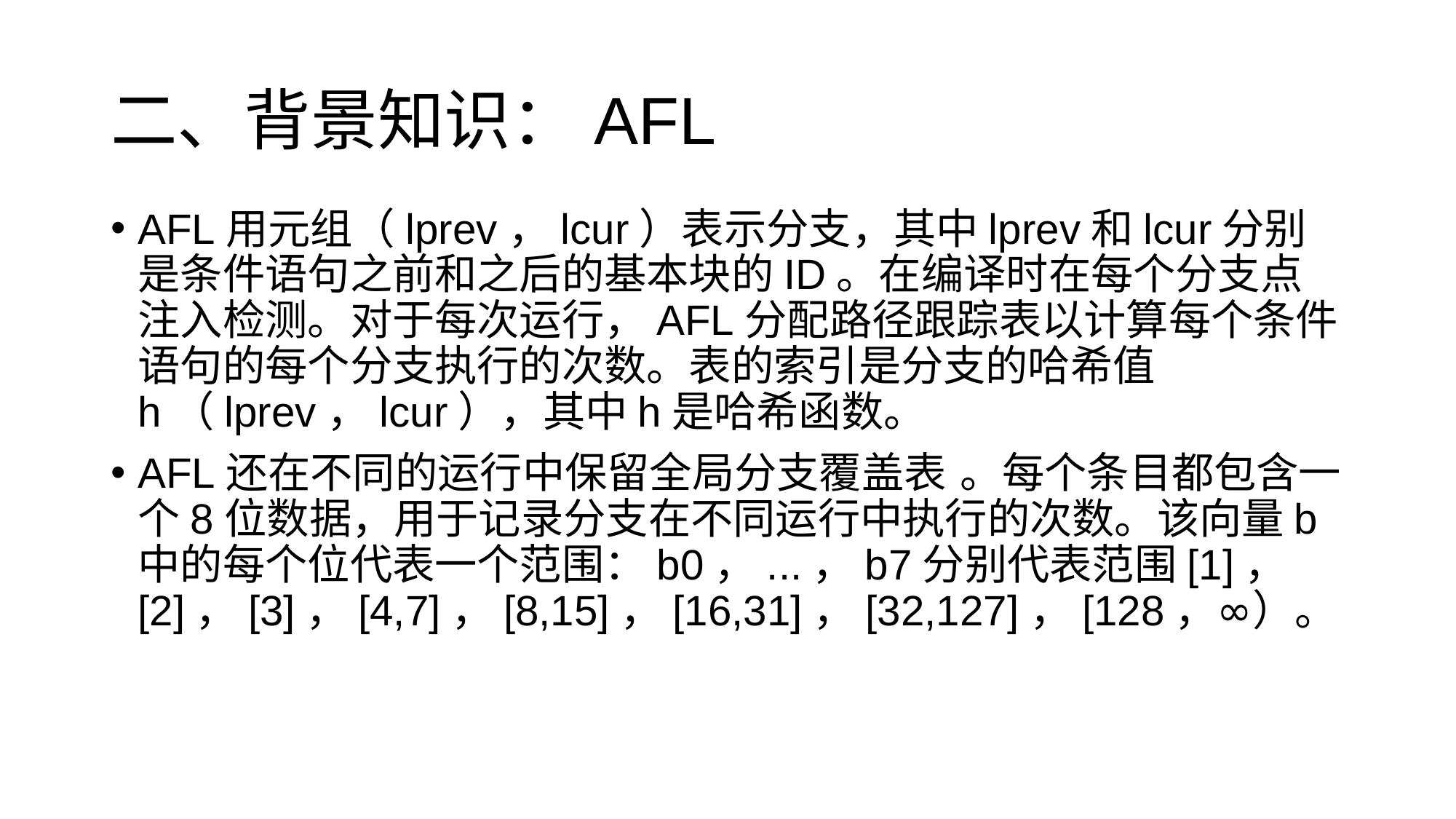

二、背景知识：AFL
AFL用元组（lprev，lcur）表示分支，其中lprev和lcur分别是条件语句之前和之后的基本块的ID。在编译时在每个分支点注入检测。对于每次运行，AFL分配路径跟踪表以计算每个条件语句的每个分支执行的次数。表的索引是分支的哈希值h（lprev，lcur），其中h是哈希函数。
AFL还在不同的运行中保留全局分支覆盖表 。每个条目都包含一个8位数据，用于记录分支在不同运行中执行的次数。该向量b中的每个位代表一个范围：b0，...，b7分别代表范围[1]，[2]，[3]，[4,7]，[8,15]，[16,31]，[32,127]，[128，∞）。